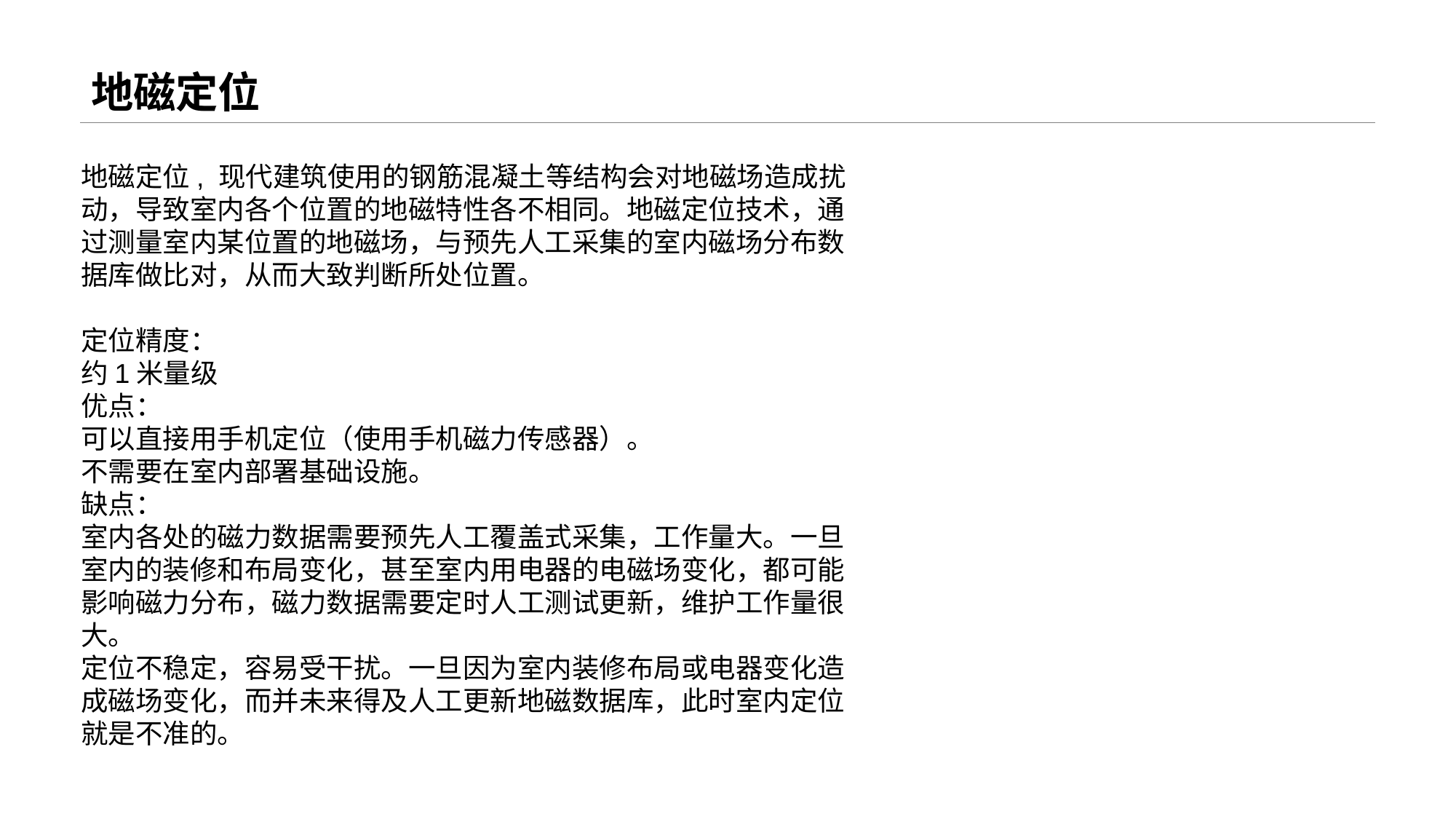

# 地磁定位
地磁定位, 现代建筑使用的钢筋混凝土等结构会对地磁场造成扰动，导致室内各个位置的地磁特性各不相同。地磁定位技术，通过测量室内某位置的地磁场，与预先人工采集的室内磁场分布数据库做比对，从而大致判断所处位置。

定位精度：
约1米量级
优点：
可以直接用手机定位（使用手机磁力传感器）。
不需要在室内部署基础设施。
缺点：
室内各处的磁力数据需要预先人工覆盖式采集，工作量大。一旦室内的装修和布局变化，甚至室内用电器的电磁场变化，都可能影响磁力分布，磁力数据需要定时人工测试更新，维护工作量很大。
定位不稳定，容易受干扰。一旦因为室内装修布局或电器变化造成磁场变化，而并未来得及人工更新地磁数据库，此时室内定位就是不准的。